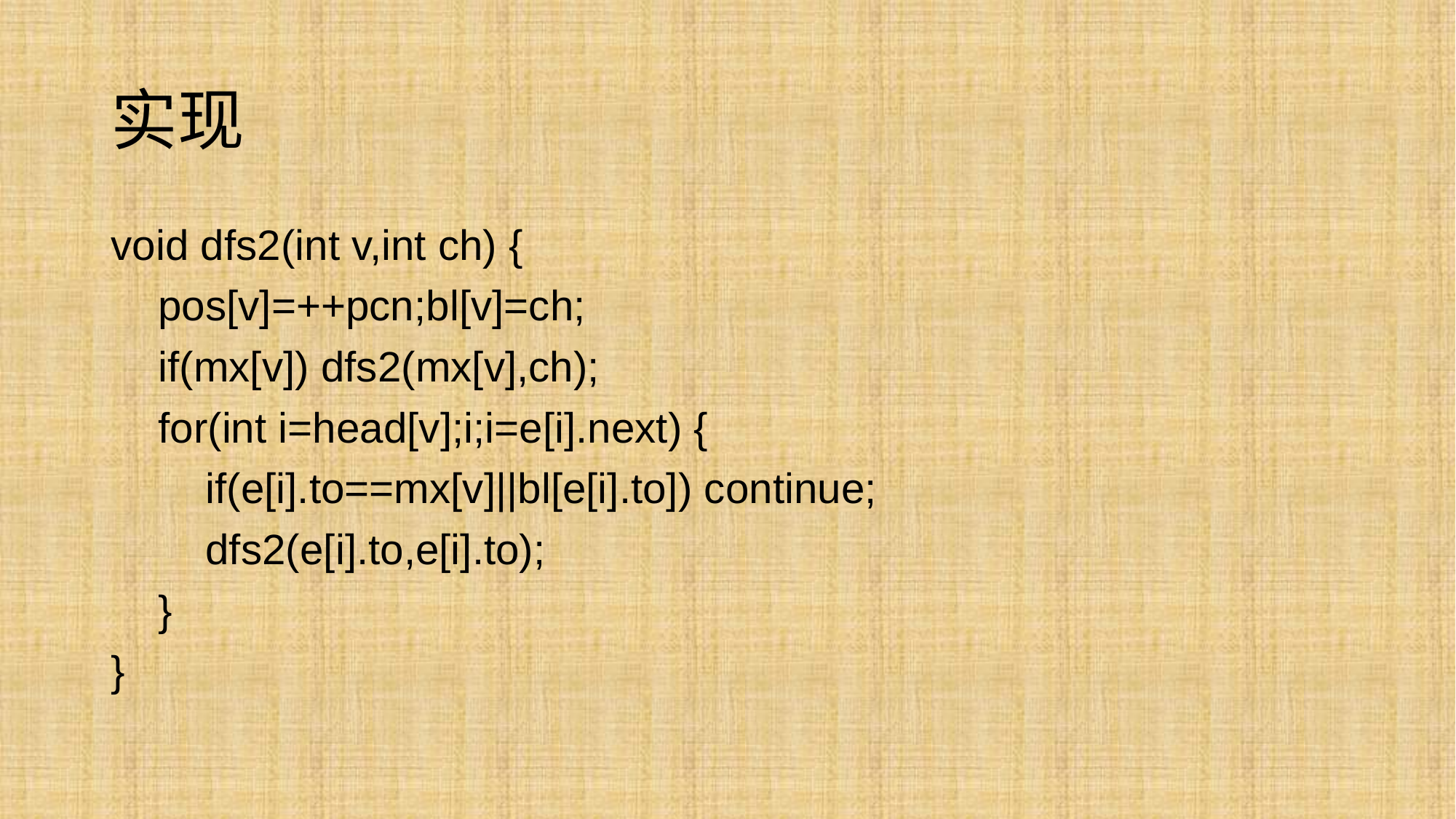

# 实现
void dfs2(int v,int ch) {
    pos[v]=++pcn;bl[v]=ch;
    if(mx[v]) dfs2(mx[v],ch);
    for(int i=head[v];i;i=e[i].next) {
        if(e[i].to==mx[v]||bl[e[i].to]) continue;
        dfs2(e[i].to,e[i].to);
    }
}